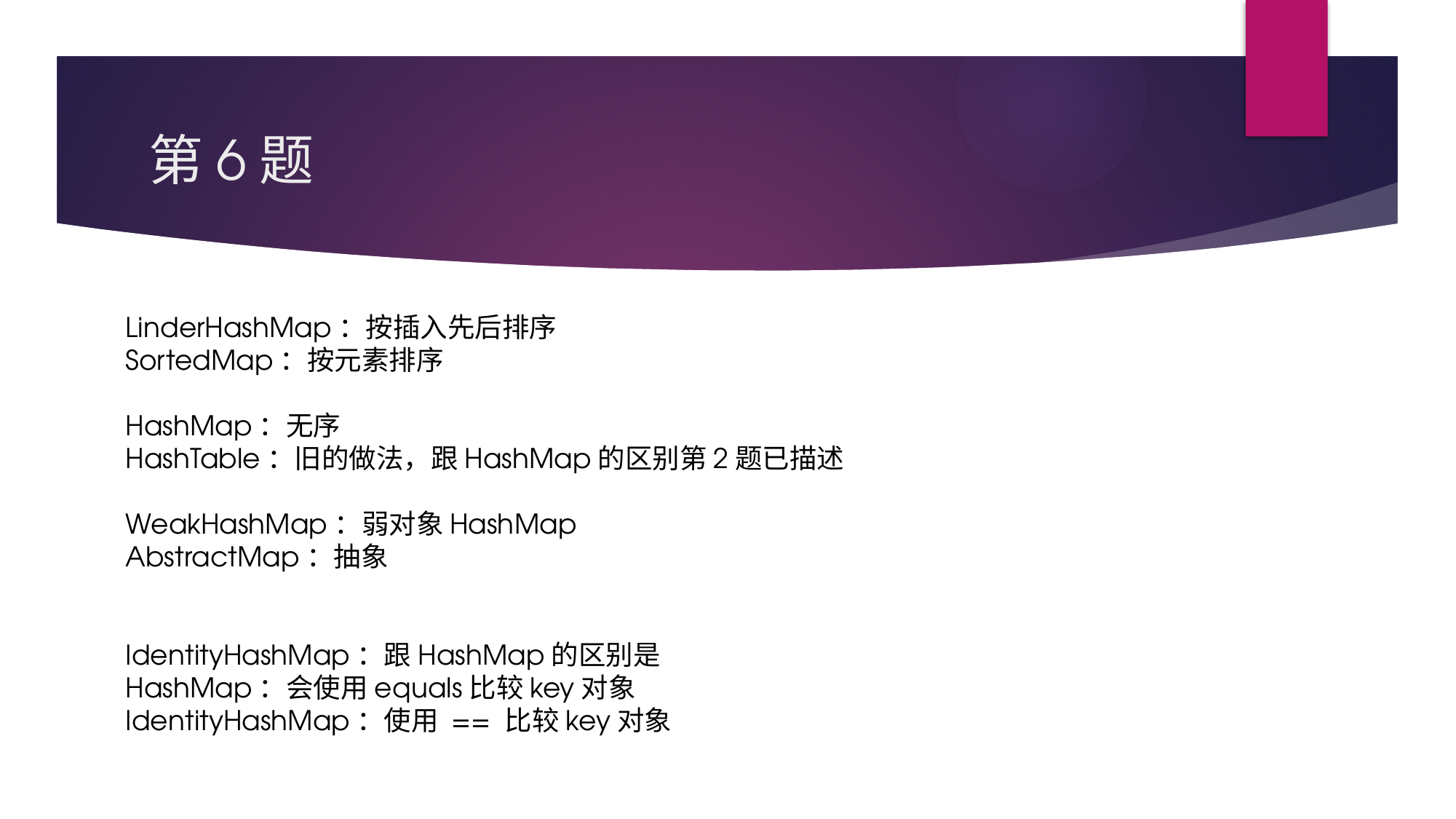

# 第6题
LinderHashMap：按插入先后排序
SortedMap：按元素排序

HashMap：无序
HashTable：旧的做法，跟HashMap的区别第2题已描述

WeakHashMap：弱对象HashMap
AbstractMap：抽象

IdentityHashMap：跟HashMap的区别是
HashMap：会使用equals比较key对象
IdentityHashMap：使用 == 比较key对象